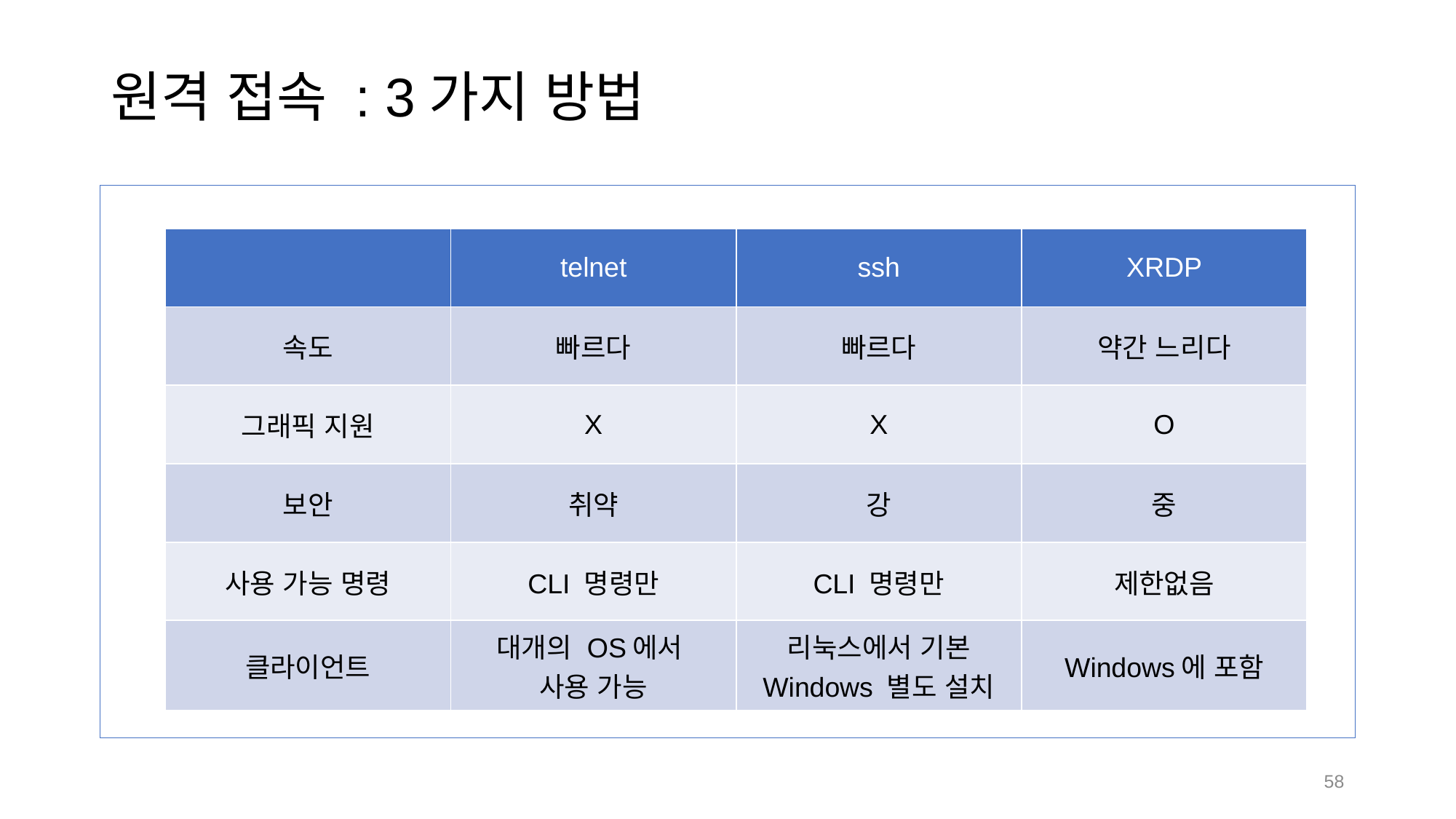

# 원격 접속 : 3가지 방법

|  | telnet | ssh | XRDP |
| --- | --- | --- | --- |
| 속도 | 빠르다 | 빠르다 | 약간 느리다 |
| 그래픽 지원 | X | X | O |
| 보안 | 취약 | 강 | 중 |
| 사용 가능 명령 | CLI 명령만 | CLI 명령만 | 제한없음 |
| 클라이언트 | 대개의 OS에서 사용 가능 | 리눅스에서 기본 Windows 별도 설치 | Windows에 포함 |
58